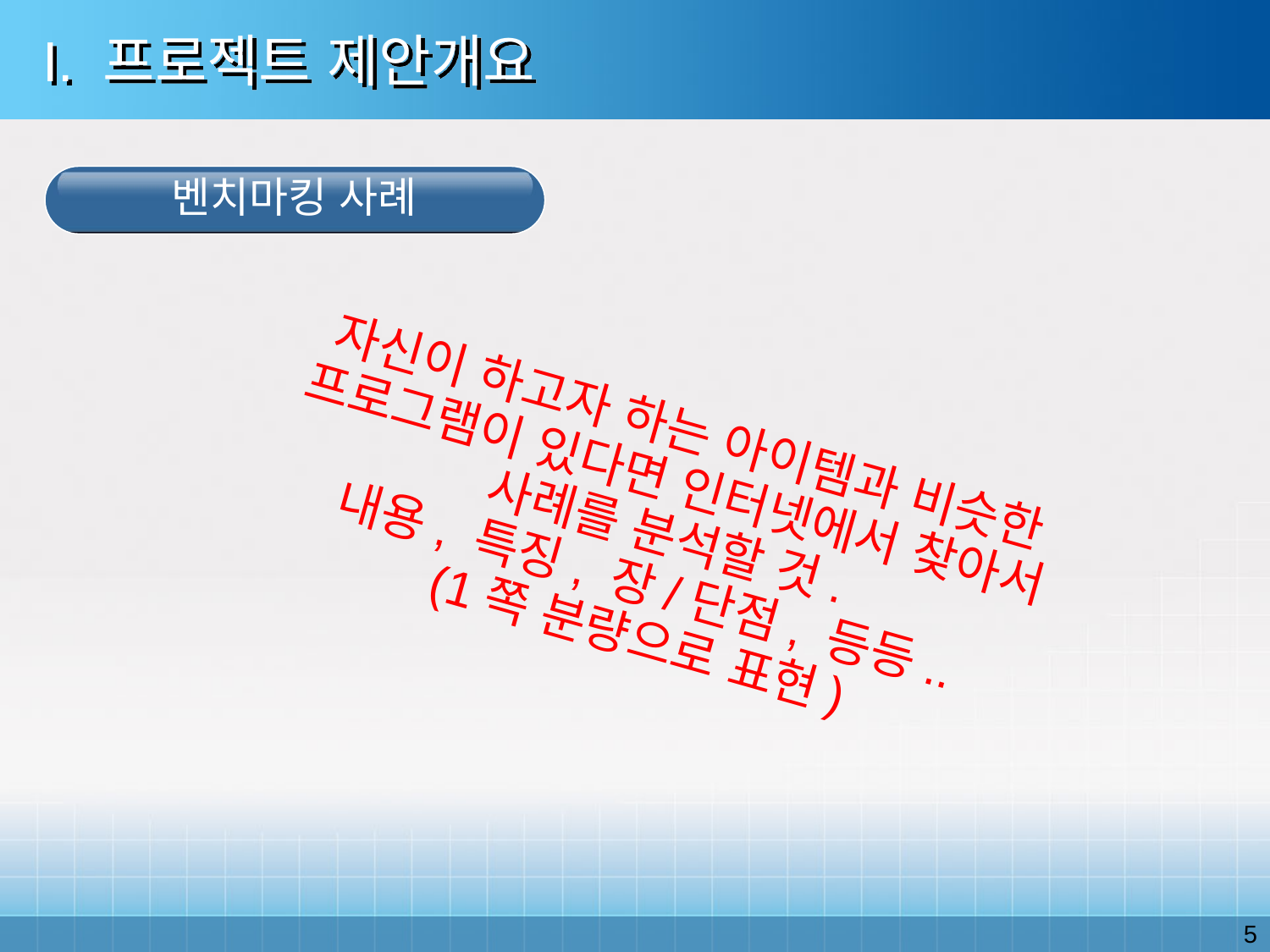

# I. 프로젝트 제안개요
벤치마킹 사례

자신이 하고자 하는 아이템과 비슷한
프로그램이 있다면 인터넷에서 찾아서
사례를 분석할 것.
내용, 특징, 장/단점, 등등..
(1쪽 분량으로 표현)
5